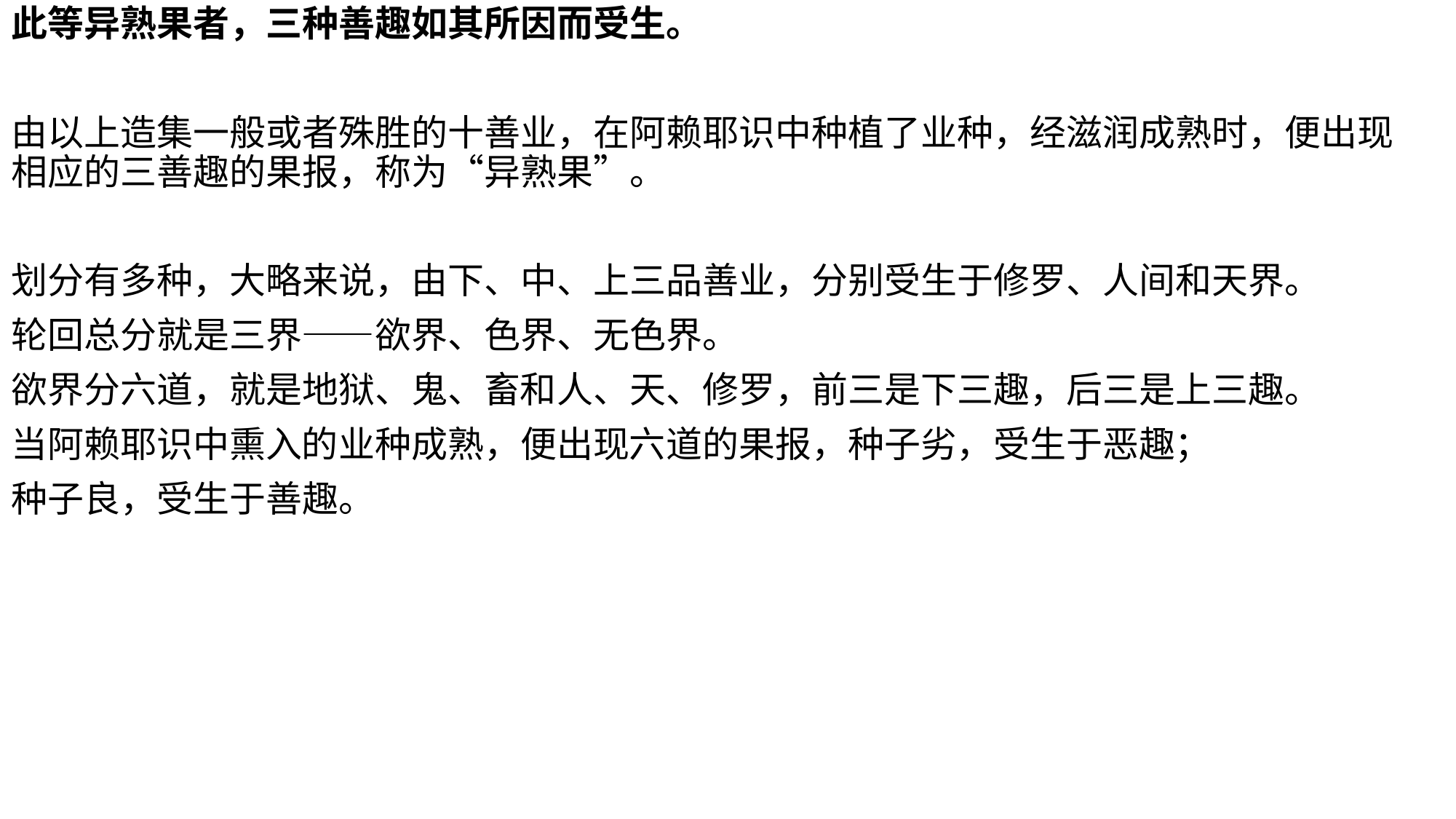

此等异熟果者，三种善趣如其所因而受生。

由以上造集一般或者殊胜的十善业，在阿赖耶识中种植了业种，经滋润成熟时，便出现相应的三善趣的果报，称为“异熟果”。

划分有多种，大略来说，由下、中、上三品善业，分别受生于修罗、人间和天界。
轮回总分就是三界——欲界、色界、无色界。
欲界分六道，就是地狱、鬼、畜和人、天、修罗，前三是下三趣，后三是上三趣。
当阿赖耶识中熏入的业种成熟，便出现六道的果报，种子劣，受生于恶趣；
种子良，受生于善趣。